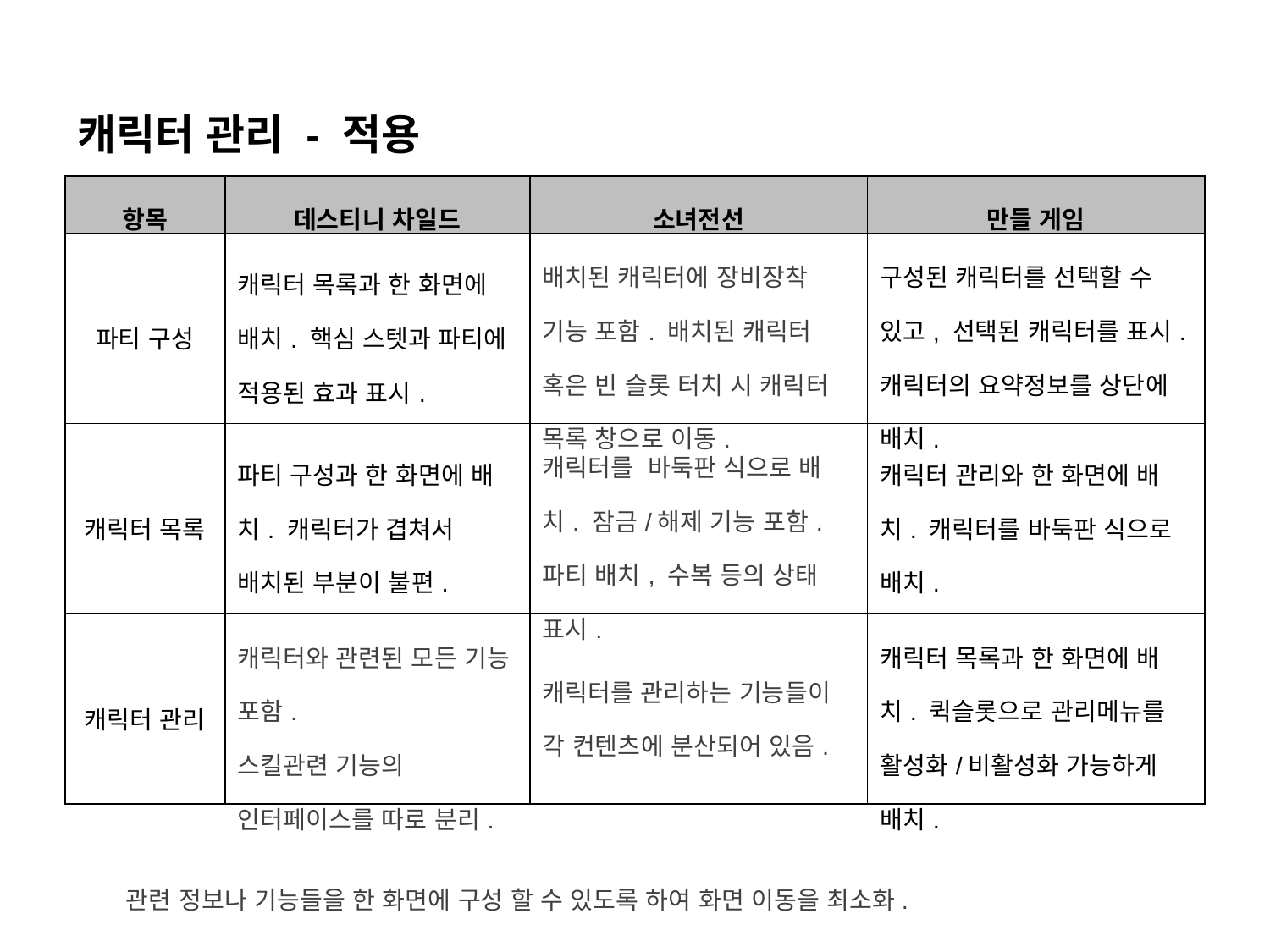

캐릭터 관리 - 적용
| 항목 | 데스티니 차일드 | 소녀전선 | 만들 게임 |
| --- | --- | --- | --- |
| 파티 구성 | 캐릭터 목록과 한 화면에 배치. 핵심 스텟과 파티에 적용된 효과 표시. | 배치된 캐릭터에 장비장착 기능 포함. 배치된 캐릭터 혹은 빈 슬롯 터치 시 캐릭터 목록 창으로 이동. | 구성된 캐릭터를 선택할 수 있고, 선택된 캐릭터를 표시. 캐릭터의 요약정보를 상단에 배치. |
| 캐릭터 목록 | 파티 구성과 한 화면에 배치. 캐릭터가 겹쳐서 배치된 부분이 불편. | 캐릭터를 바둑판 식으로 배치. 잠금/해제 기능 포함. 파티 배치, 수복 등의 상태 표시. | 캐릭터 관리와 한 화면에 배치. 캐릭터를 바둑판 식으로 배치. |
| 캐릭터 관리 | 캐릭터와 관련된 모든 기능 포함. 스킬관련 기능의 인터페이스를 따로 분리. | 캐릭터를 관리하는 기능들이 각 컨텐츠에 분산되어 있음. | 캐릭터 목록과 한 화면에 배치. 퀵슬롯으로 관리메뉴를 활성화/비활성화 가능하게 배치. |
관련 정보나 기능들을 한 화면에 구성 할 수 있도록 하여 화면 이동을 최소화.